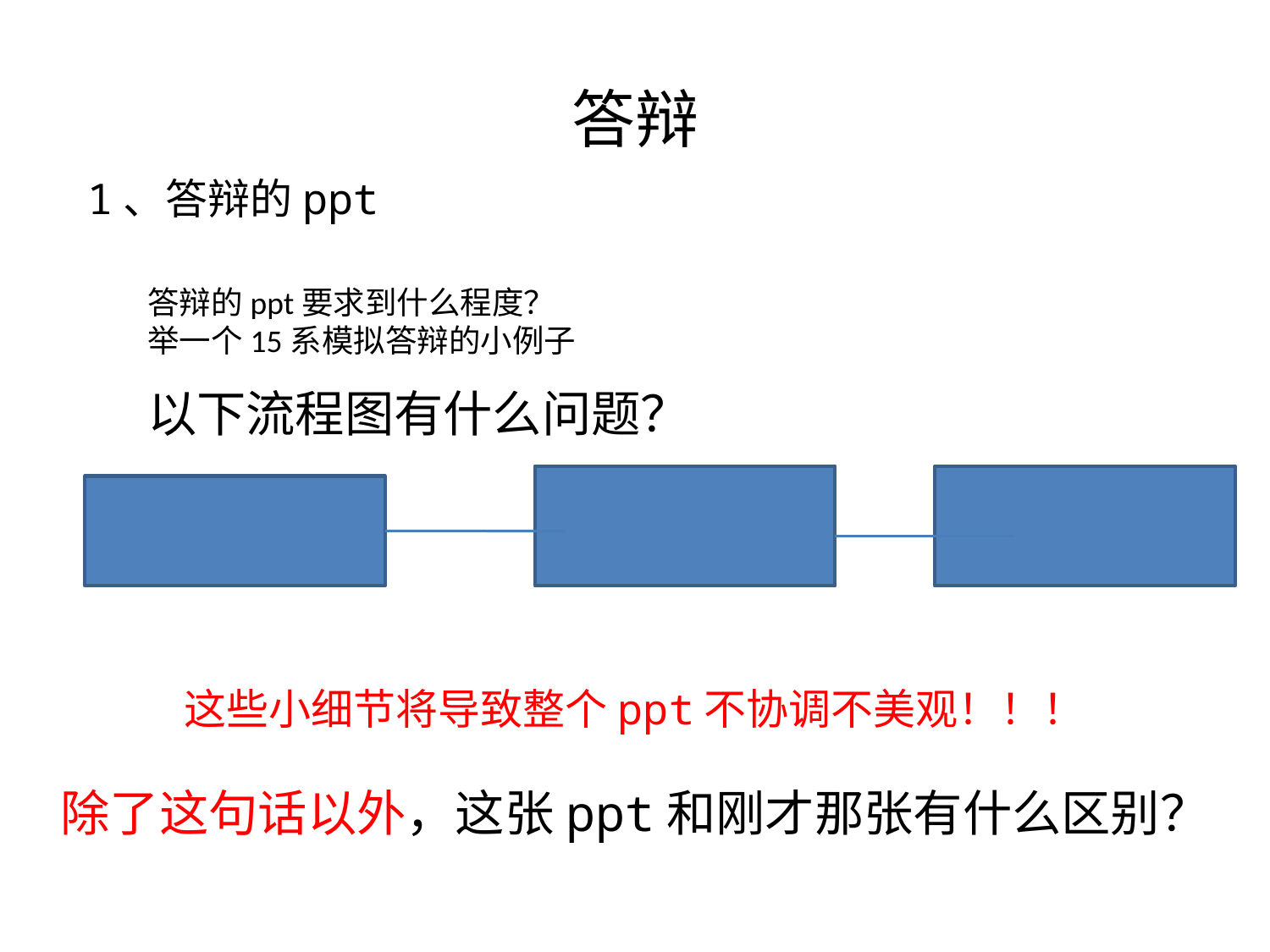

# 答辩
1、答辩的ppt
答辩的ppt要求到什么程度？
举一个15系模拟答辩的小例子
以下流程图有什么问题？

这些小细节将导致整个ppt不协调不美观！！！
除了这句话以外，这张ppt和刚才那张有什么区别？